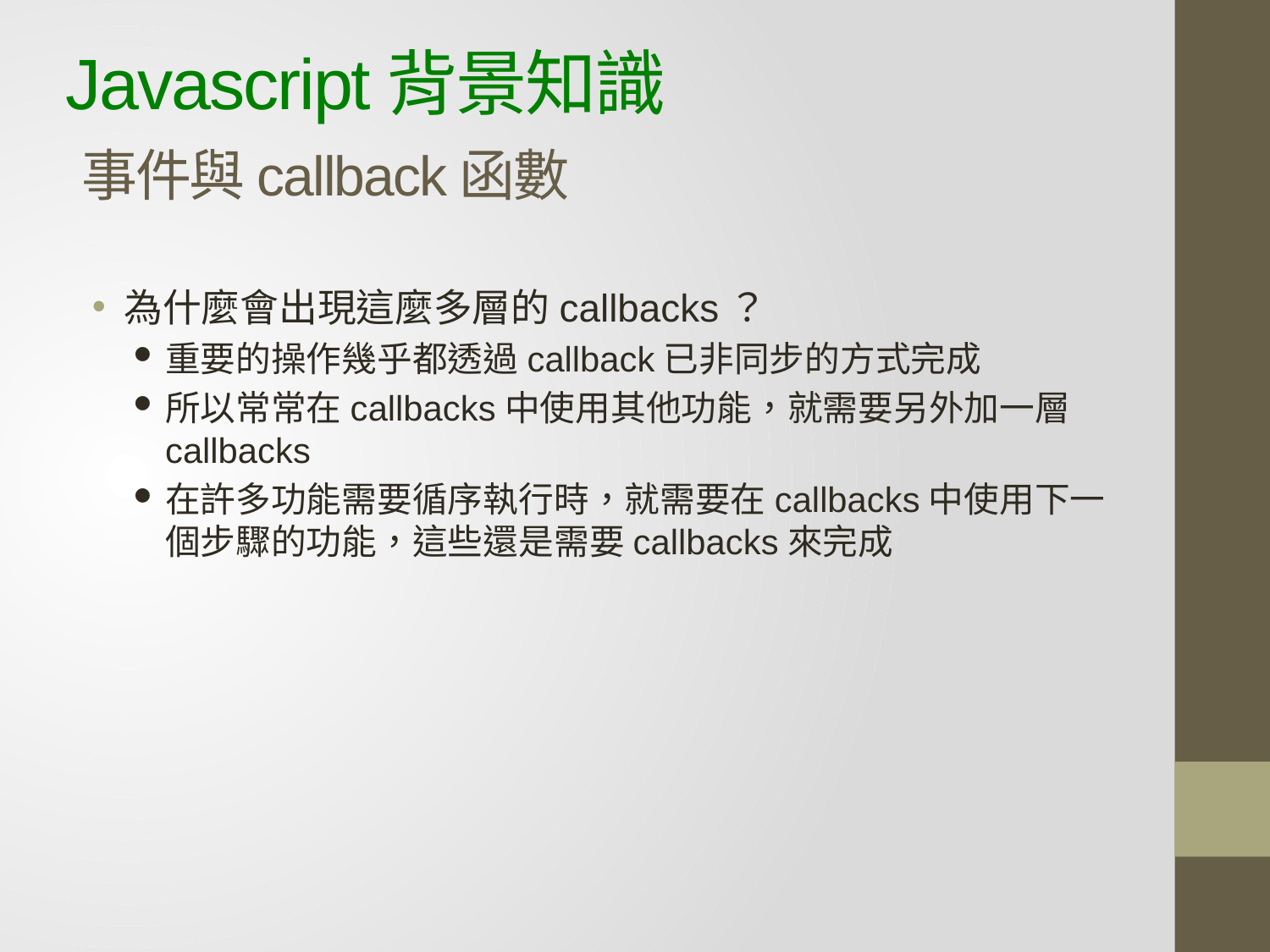

# Javascript背景知識 事件與callback函數

為什麼會出現這麼多層的callbacks？
重要的操作幾乎都透過callback已非同步的方式完成
所以常常在callbacks中使用其他功能，就需要另外加一層callbacks
在許多功能需要循序執行時，就需要在callbacks中使用下一個步驟的功能，這些還是需要callbacks來完成